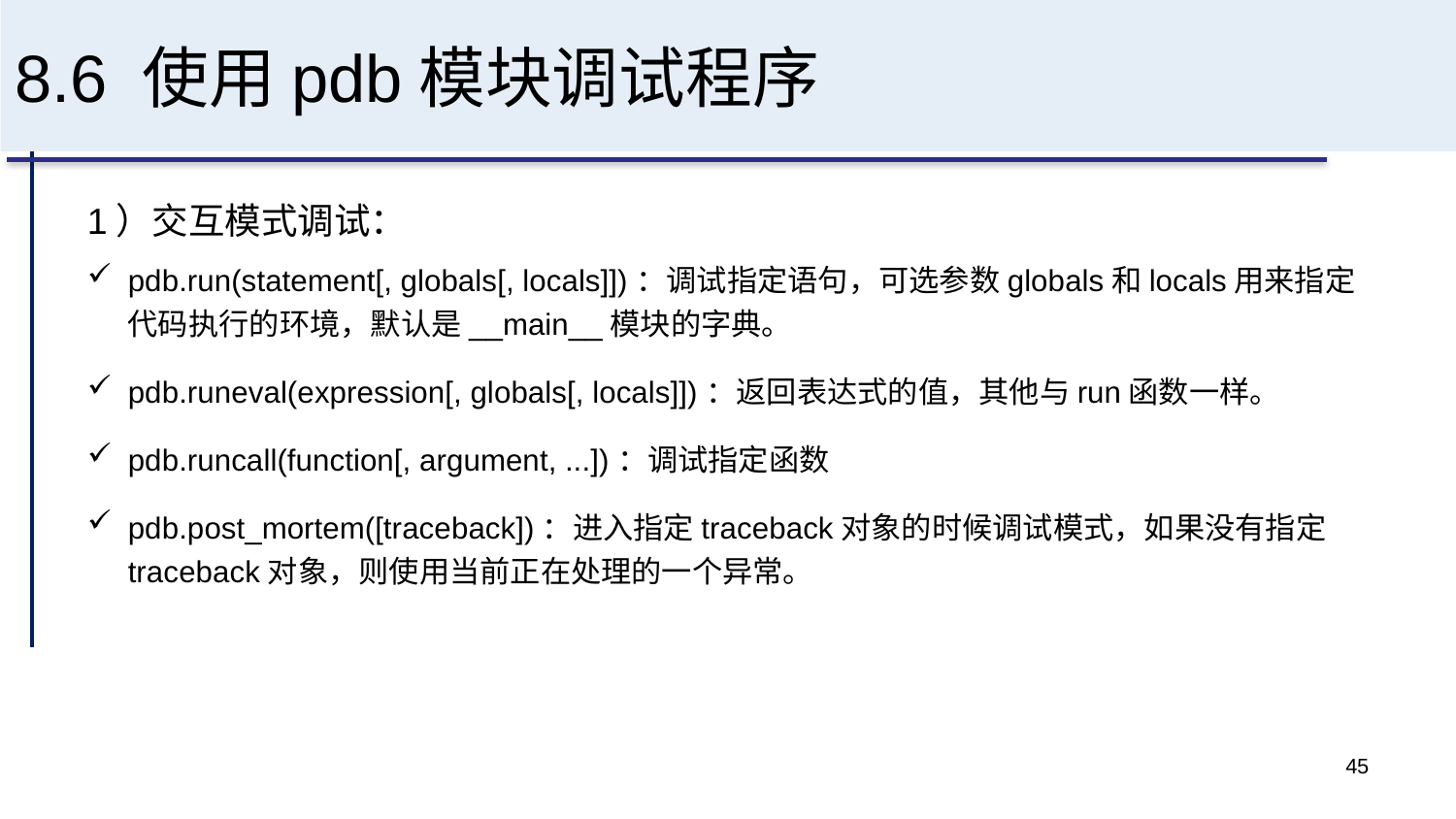

# 8.6 使用pdb模块调试程序
1）交互模式调试：
pdb.run(statement[, globals[, locals]])：调试指定语句，可选参数globals和locals用来指定代码执行的环境，默认是__main__模块的字典。
pdb.runeval(expression[, globals[, locals]])：返回表达式的值，其他与run函数一样。
pdb.runcall(function[, argument, ...])：调试指定函数
pdb.post_mortem([traceback])：进入指定traceback对象的时候调试模式，如果没有指定traceback对象，则使用当前正在处理的一个异常。
45